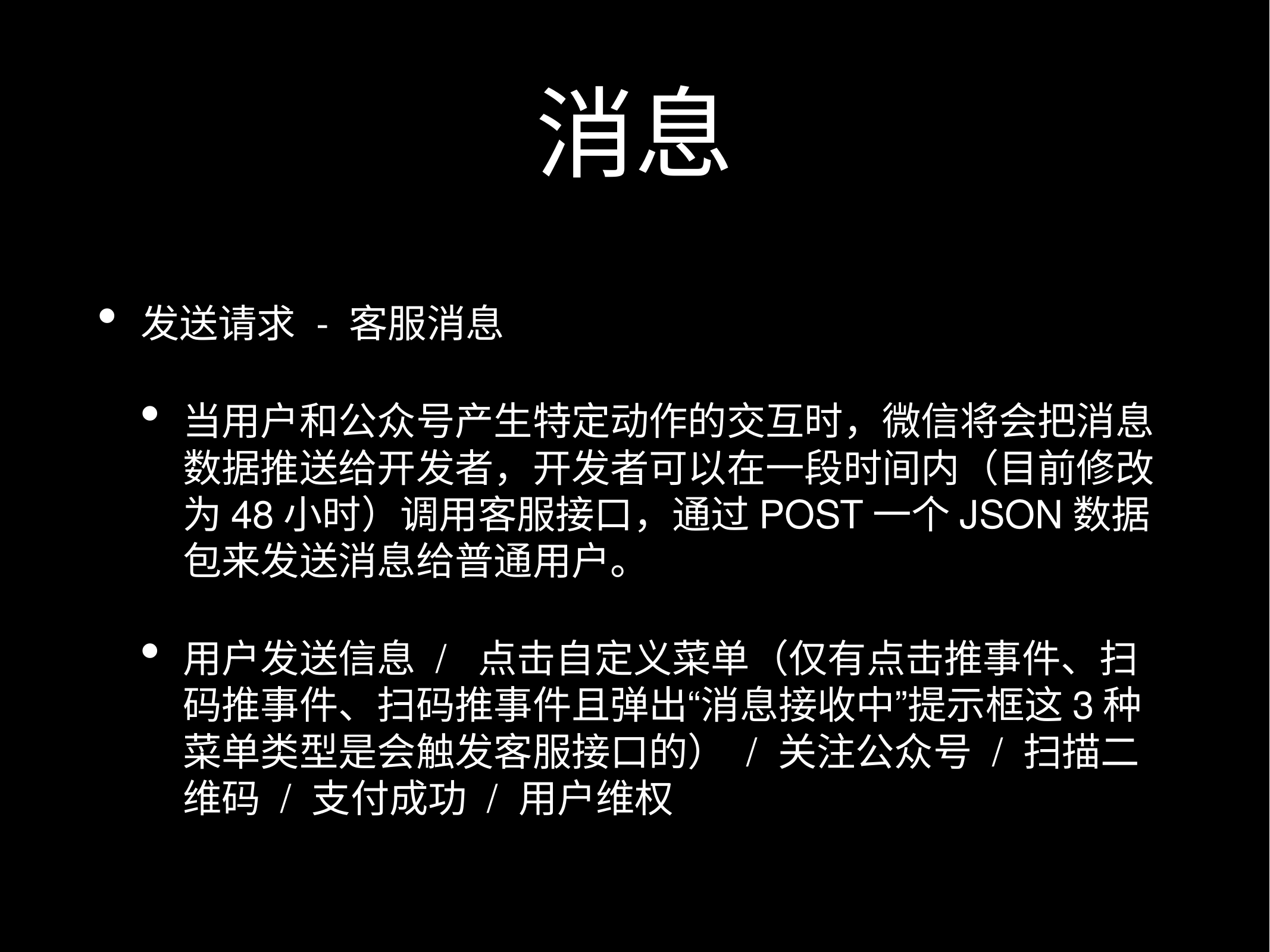

# 消息
发送请求 - 客服消息
当用户和公众号产生特定动作的交互时，微信将会把消息数据推送给开发者，开发者可以在一段时间内（目前修改为48小时）调用客服接口，通过POST一个JSON数据包来发送消息给普通用户。
用户发送信息 /  点击自定义菜单（仅有点击推事件、扫码推事件、扫码推事件且弹出“消息接收中”提示框这3种菜单类型是会触发客服接口的） / 关注公众号 / 扫描二维码 / 支付成功 / 用户维权